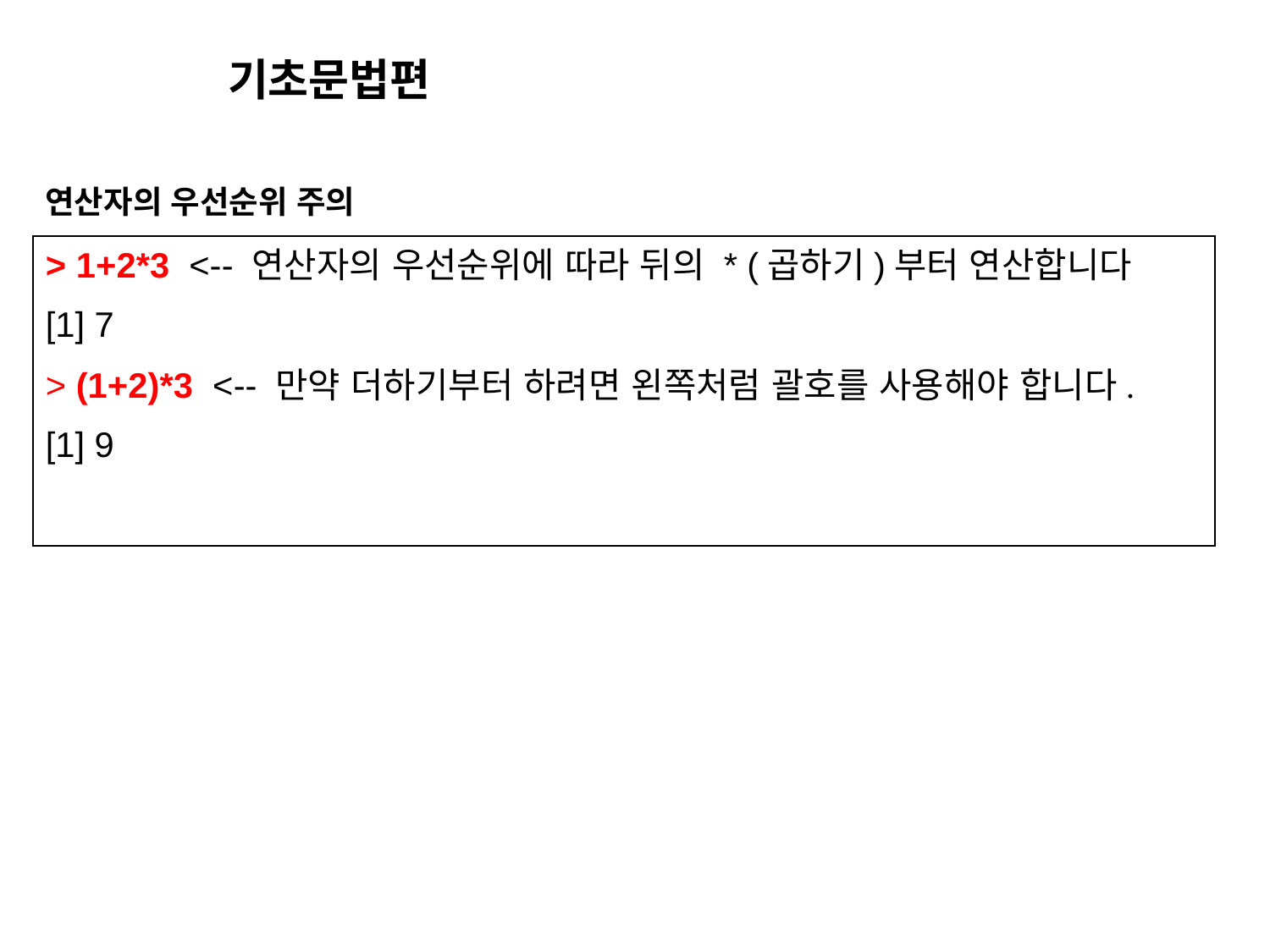

기초문법편
연산자의 우선순위 주의
> 1+2*3  <-- 연산자의 우선순위에 따라 뒤의 * (곱하기)부터 연산합니다
[1] 7
> (1+2)*3  <-- 만약 더하기부터 하려면 왼쪽처럼 괄호를 사용해야 합니다.
[1] 9